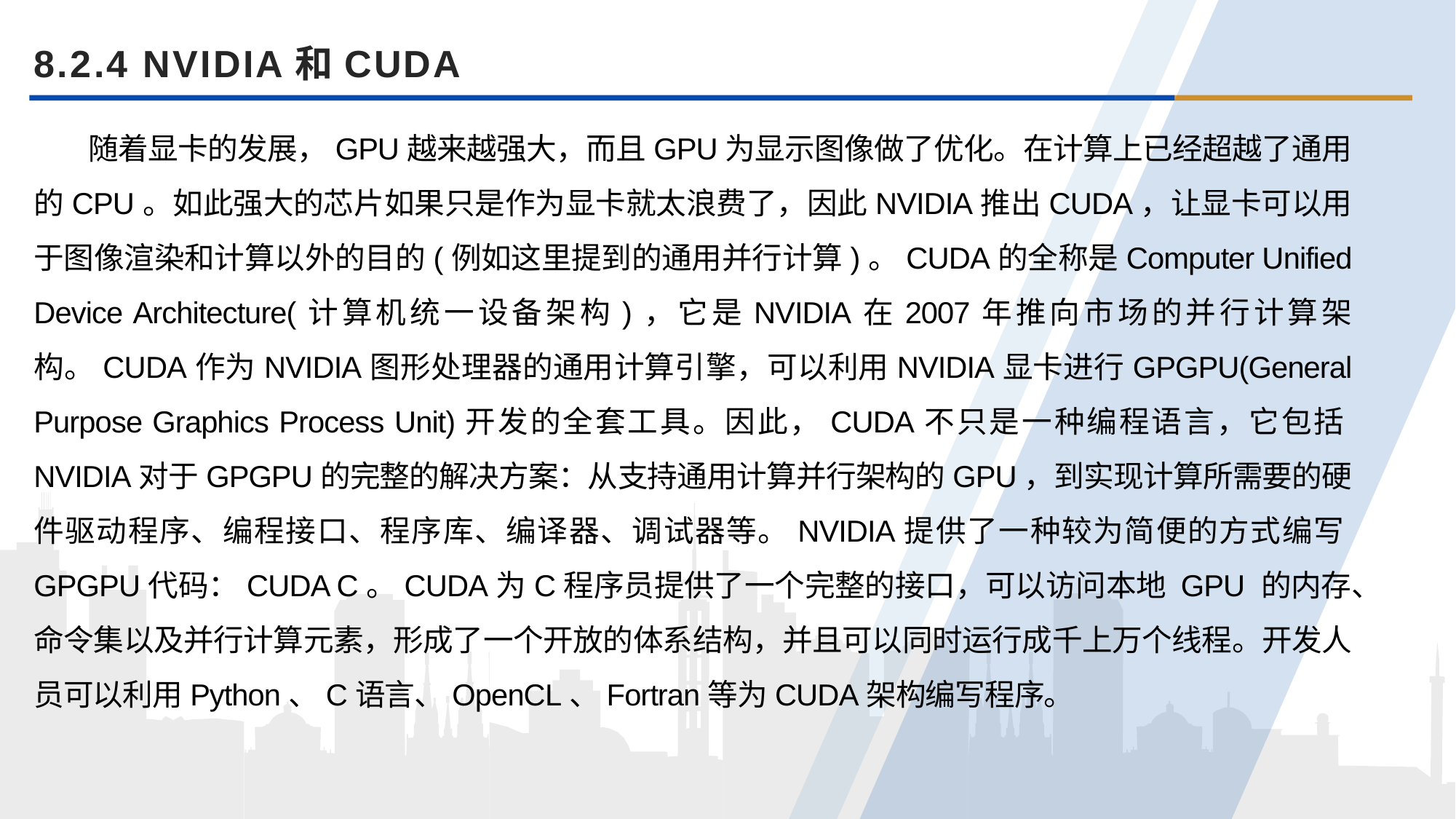

8.2.4 NVIDIA和CUDA
随着显卡的发展，GPU越来越强大，而且GPU为显示图像做了优化。在计算上已经超越了通用的CPU。如此强大的芯片如果只是作为显卡就太浪费了，因此NVIDIA推出CUDA，让显卡可以用于图像渲染和计算以外的目的(例如这里提到的通用并行计算)。CUDA的全称是Computer Unified Device Architecture(计算机统一设备架构)，它是NVIDIA在2007年推向市场的并行计算架构。CUDA作为NVIDIA图形处理器的通用计算引擎，可以利用NVIDIA显卡进行GPGPU(General Purpose Graphics Process Unit)开发的全套工具。因此，CUDA不只是一种编程语言，它包括NVIDIA对于GPGPU的完整的解决方案：从支持通用计算并行架构的GPU，到实现计算所需要的硬件驱动程序、编程接口、程序库、编译器、调试器等。NVIDIA提供了一种较为简便的方式编写GPGPU代码：CUDA C。CUDA为C程序员提供了一个完整的接口，可以访问本地 GPU 的内存、命令集以及并行计算元素，形成了一个开放的体系结构，并且可以同时运行成千上万个线程。开发人员可以利用Python、C语言、OpenCL、Fortran等为CUDA架构编写程序。